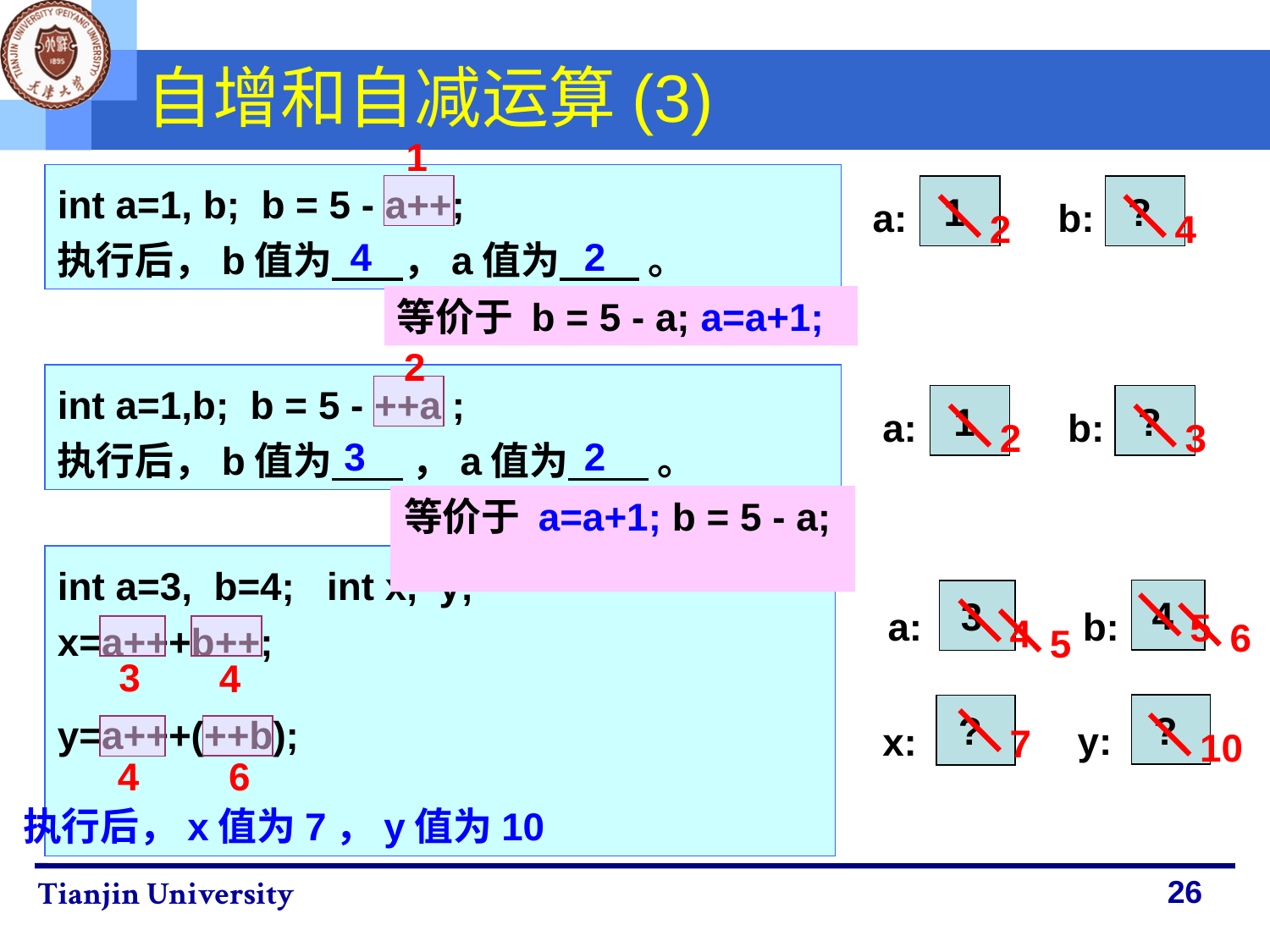

# 自增和自减运算(3)
1
int a=1, b;  b = 5 - a++;
执行后，b值为        ，a值为          。

1
a:
?
b:

2

4
4
2
等价于 b = 5 - a; a=a+1;
2
int a=1,b;  b = 5 - ++a ;
执行后，b值为         ，a值为          。

1
a:
?
b:

2

3
3
2
等价于 a=a+1; b = 5 - a;
int a=3,  b=4;   int x,  y;
x=a+++b++;

y=a+++(++b);
4
b:
3
a:

5

4

6

5

3
4
?
y:
?
x:

7

10

4
6
执行后，x值为7，y值为10